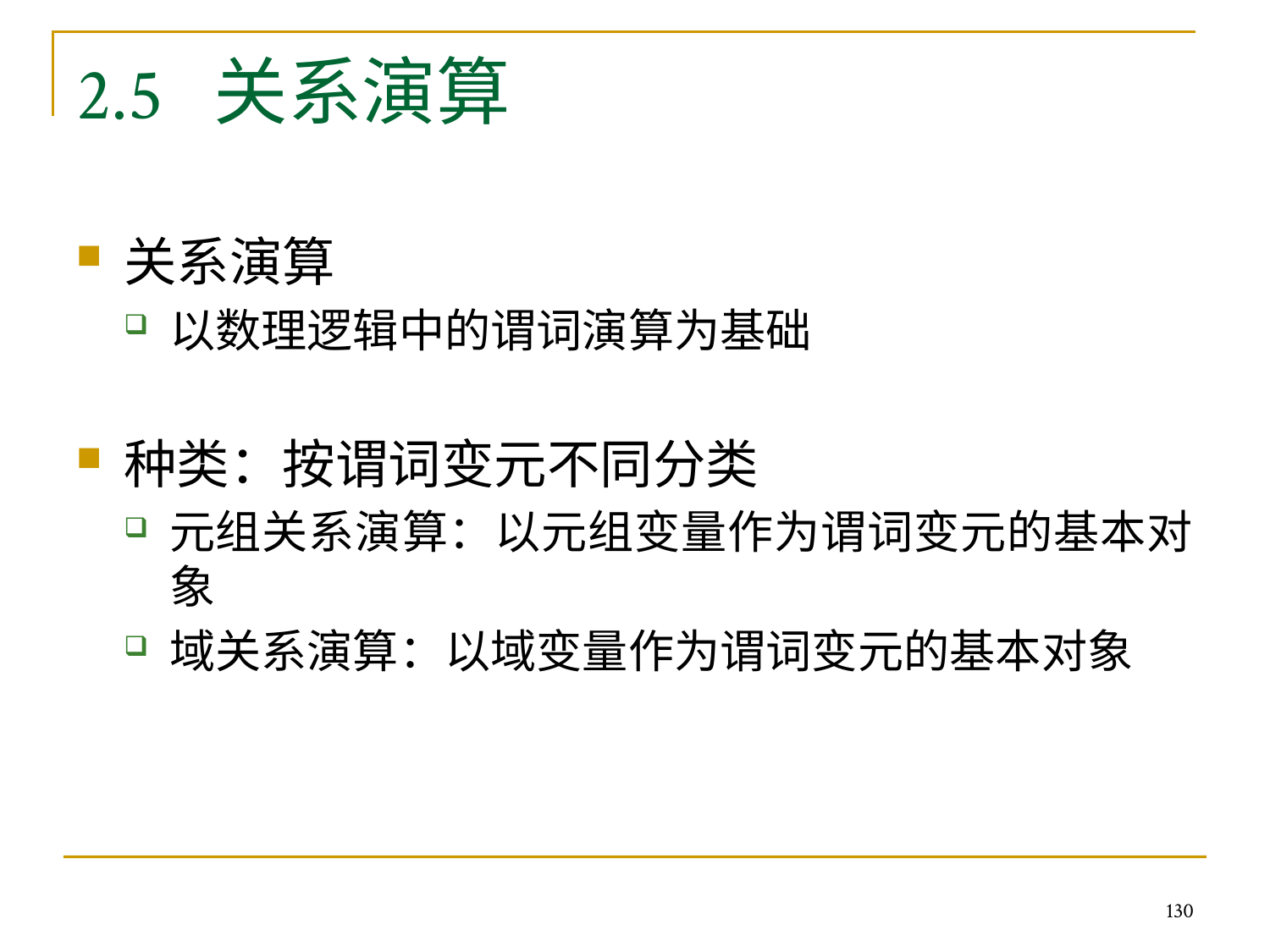

# 2.5  关系演算
关系演算
以数理逻辑中的谓词演算为基础

种类：按谓词变元不同分类
元组关系演算：以元组变量作为谓词变元的基本对象
域关系演算：以域变量作为谓词变元的基本对象
130